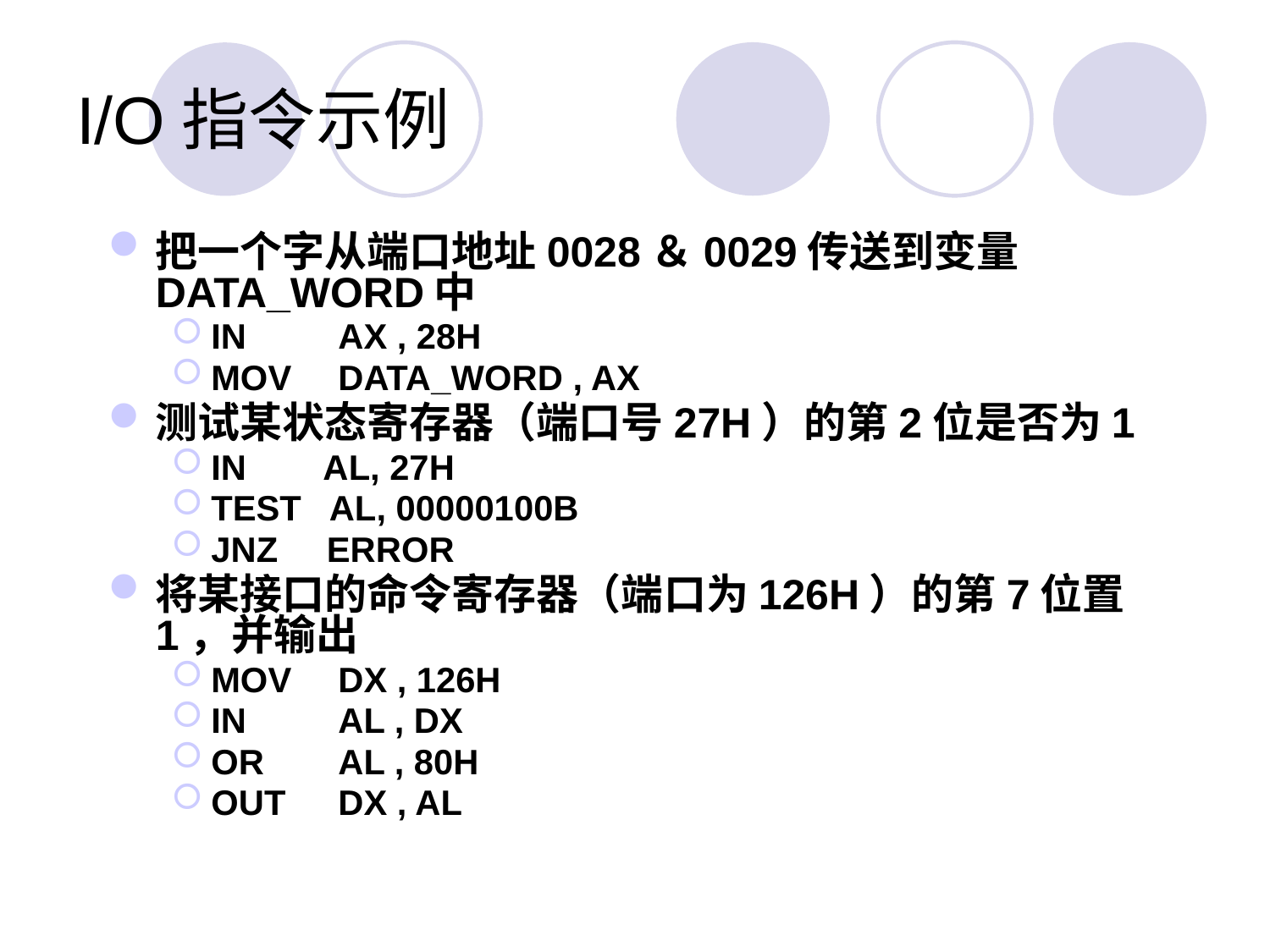

# I/O指令示例
把一个字从端口地址0028＆0029传送到变量DATA_WORD中
IN	AX , 28H
MOV	DATA_WORD , AX
测试某状态寄存器（端口号27H）的第2位是否为1
IN        AL, 27H
TEST   AL, 00000100B
JNZ     ERROR
将某接口的命令寄存器（端口为126H）的第7位置1，并输出
MOV	DX , 126H
IN	AL , DX
OR	AL , 80H
OUT	DX , AL